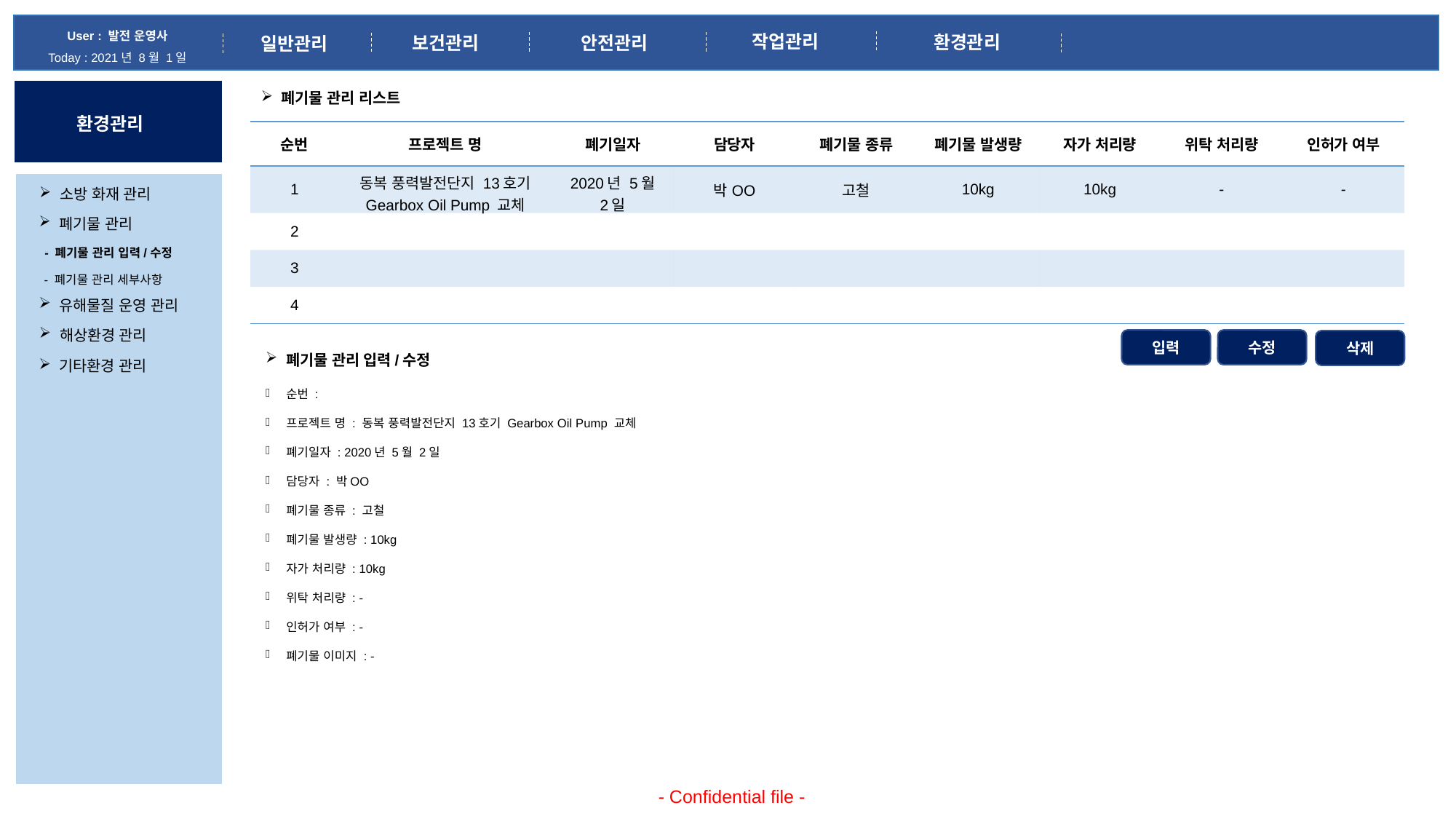

User : 발전 운영사
Today : 2021년 8월 1일
작업관리
환경관리
안전관리
보건관리
일반관리

폐기물 관리 리스트
환경관리
| 순번 | 프로젝트 명 | 폐기일자 | 담당자 | 폐기물 종류 | 폐기물 발생량 | 자가 처리량 | 위탁 처리량 | 인허가 여부 |
| --- | --- | --- | --- | --- | --- | --- | --- | --- |
| 1 | 동복 풍력발전단지 13호기 Gearbox Oil Pump 교체 | 2020년 5월 2일 | 박OO | 고철 | 10kg | 10kg | - | - |
| 2 |  |  |  |  |  |  |  |  |
| 3 |  |  |  |  |  |  |  |  |
| 4 |  |  |  |  |  |  |  |  |

소방 화재 관리
폐기물 관리
- 폐기물 관리 입력/수정
- 폐기물 관리 세부사항
유해물질 운영 관리
해상환경 관리

입력
수정
삭제
폐기물 관리 입력/수정

순번 :

프로젝트 명 : 동복 풍력발전단지 13호기 Gearbox Oil Pump 교체

폐기일자 : 2020년 5월 2일

담당자 : 박OO

폐기물 종류 : 고철

폐기물 발생량 : 10kg

자가 처리량 : 10kg

위탁 처리량 : -

인허가 여부 : -

폐기물 이미지 : -
기타환경 관리

- Confidential file -